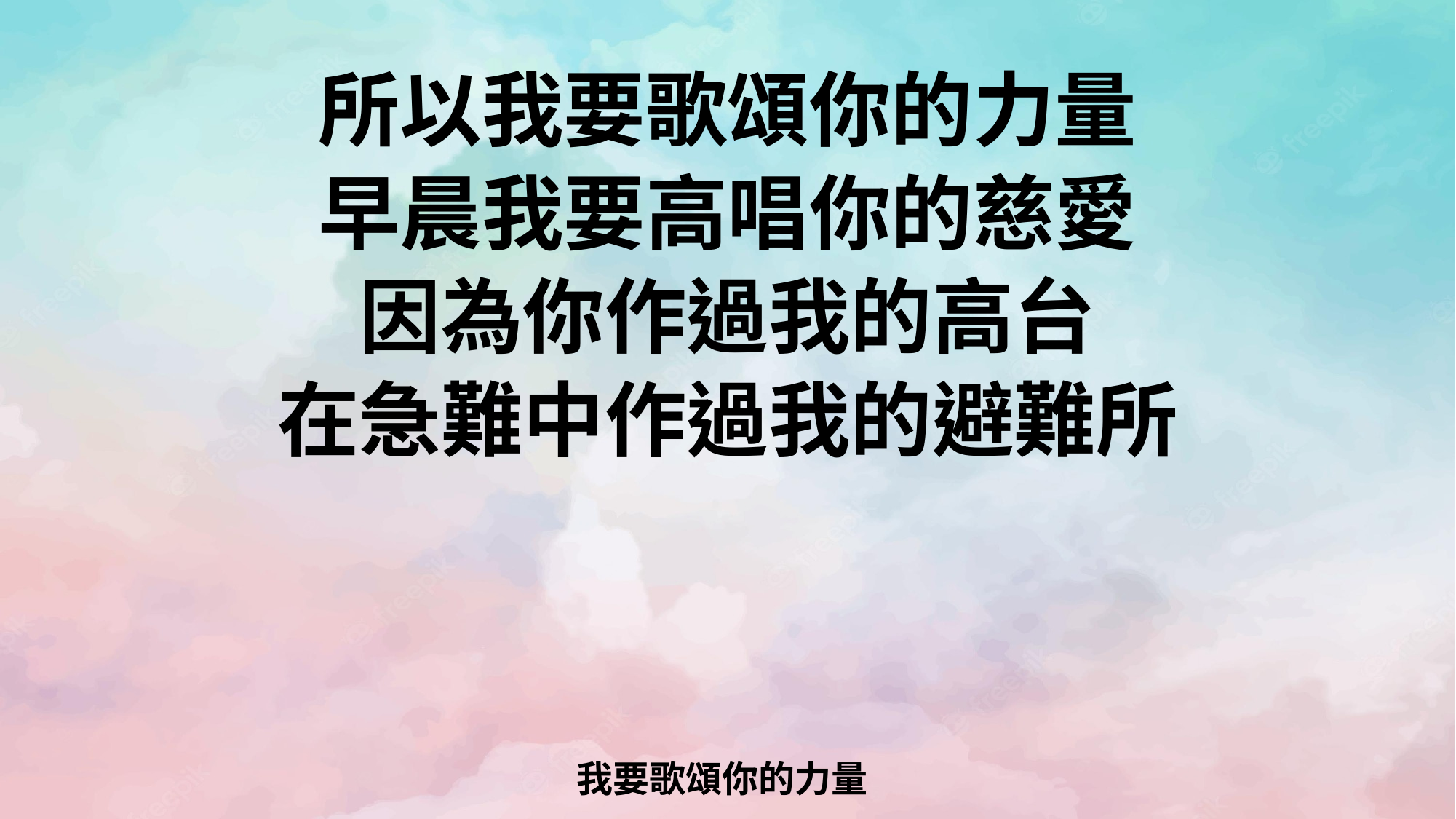

所以我要歌頌你的力量
早晨我要高唱你的慈愛
因為你作過我的高台
在急難中作過我的避難所
# 我要歌頌你的力量